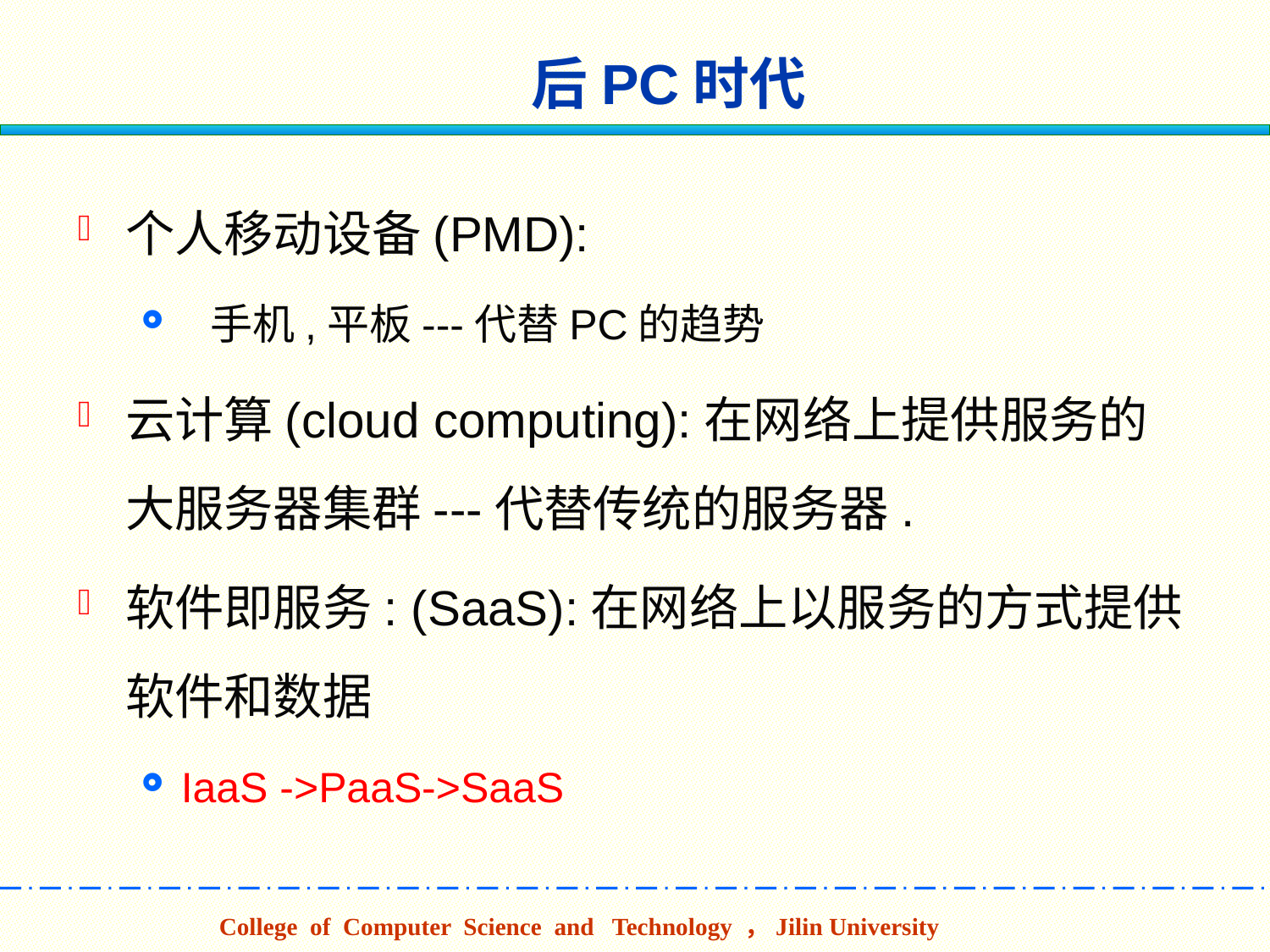

# 后PC时代
个人移动设备(PMD):
  手机,平板---代替PC的趋势
云计算(cloud computing):在网络上提供服务的大服务器集群---代替传统的服务器.
软件即服务: (SaaS):在网络上以服务的方式提供软件和数据
IaaS ->PaaS->SaaS